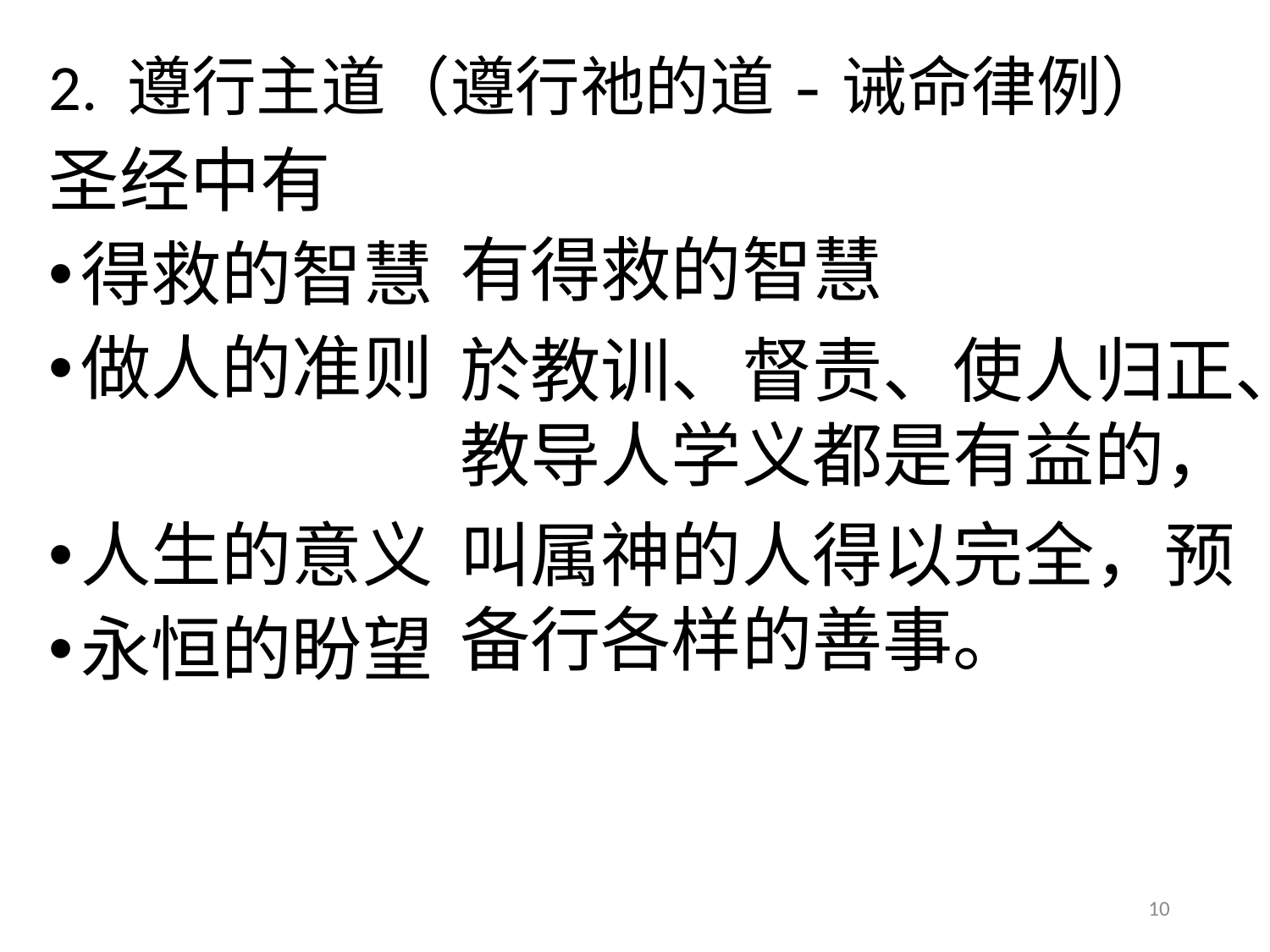

# 2. 遵行主道（遵行祂的道-诫命律例）
圣经中有
得救的智慧
做人的准则

人生的意义
永恒的盼望

有得救的智慧
於教训、督责、使人归正、教导人学义都是有益的，
叫属神的人得以完全，预备行各样的善事。
10